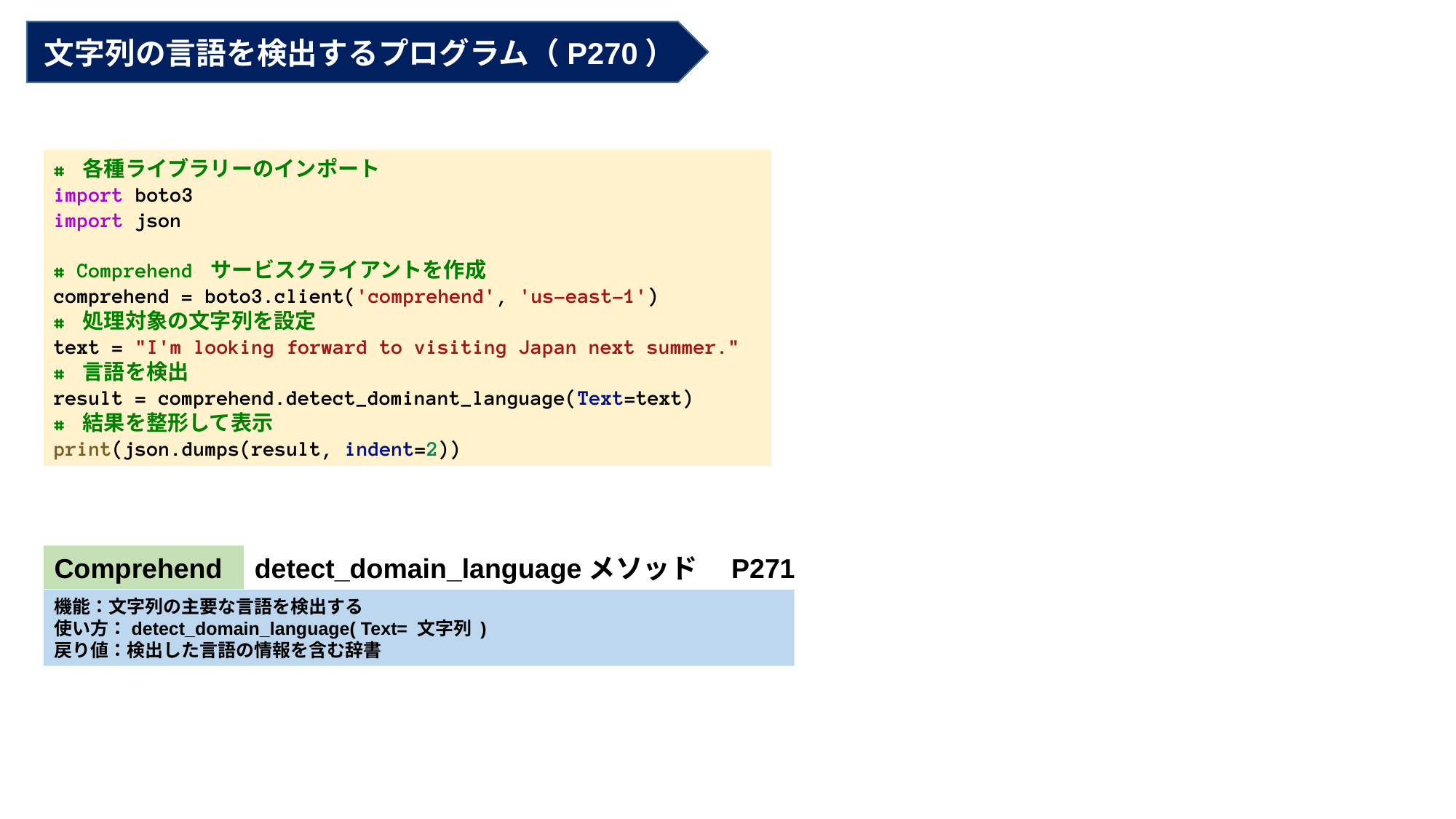

文字列の言語を検出するプログラム（P270）
# 各種ライブラリーのインポート
import boto3
import json
# Comprehend サービスクライアントを作成
comprehend = boto3.client('comprehend', 'us-east-1')
# 処理対象の文字列を設定
text = "I'm looking forward to visiting Japan next summer."
# 言語を検出
result = comprehend.detect_dominant_language(Text=text)
# 結果を整形して表示
print(json.dumps(result, indent=2))
Comprehend
detect_domain_languageメソッド　P271
機能：文字列の主要な言語を検出する
使い方：detect_domain_language( Text= 文字列 )
戻り値：検出した言語の情報を含む辞書